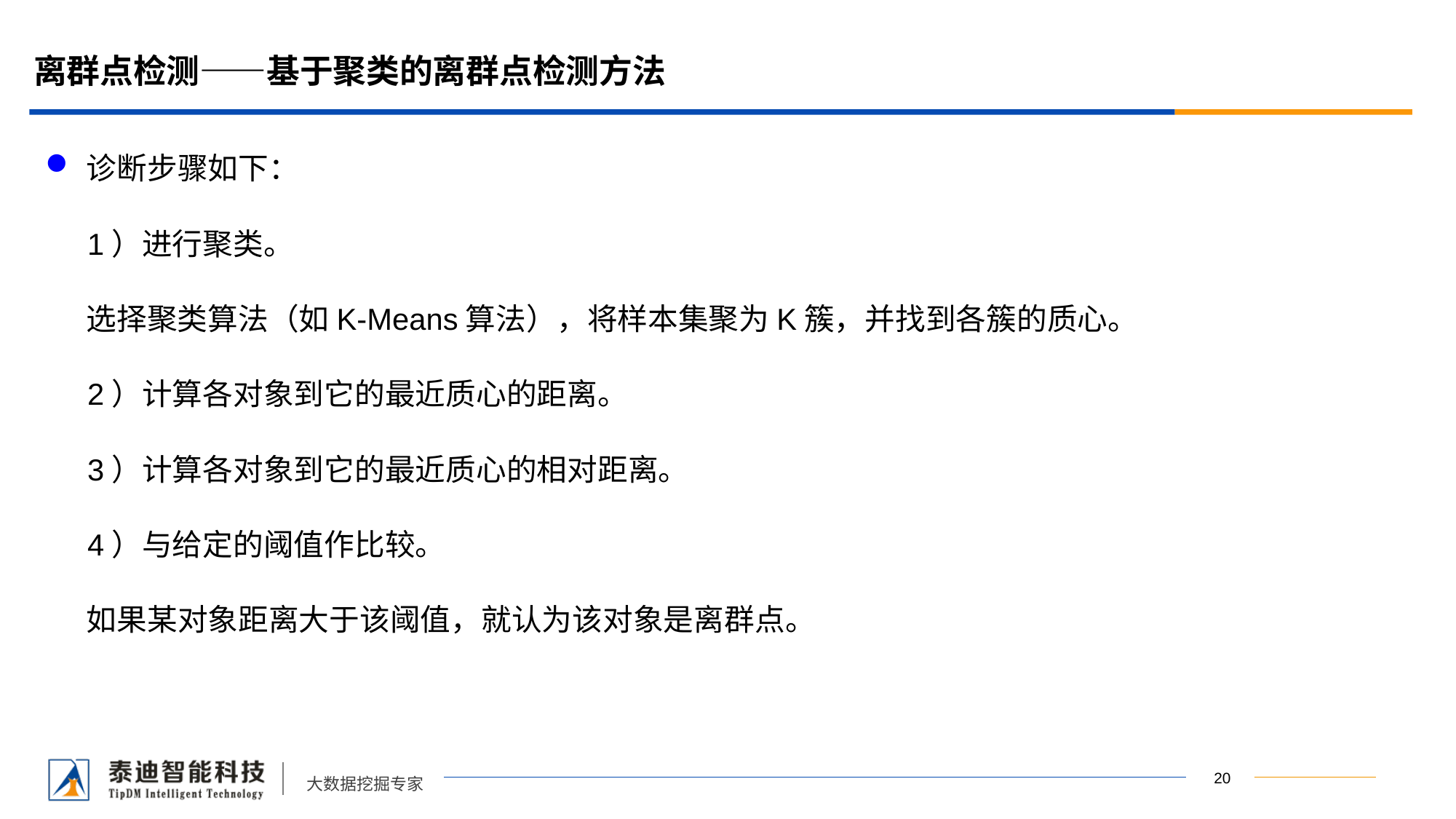

离群点检测——基于聚类的离群点检测方法
诊断步骤如下：
     1）进行聚类。
     选择聚类算法（如K-Means算法），将样本集聚为K簇，并找到各簇的质心。
     2）计算各对象到它的最近质心的距离。
     3）计算各对象到它的最近质心的相对距离。
     4）与给定的阈值作比较。
     如果某对象距离大于该阈值，就认为该对象是离群点。